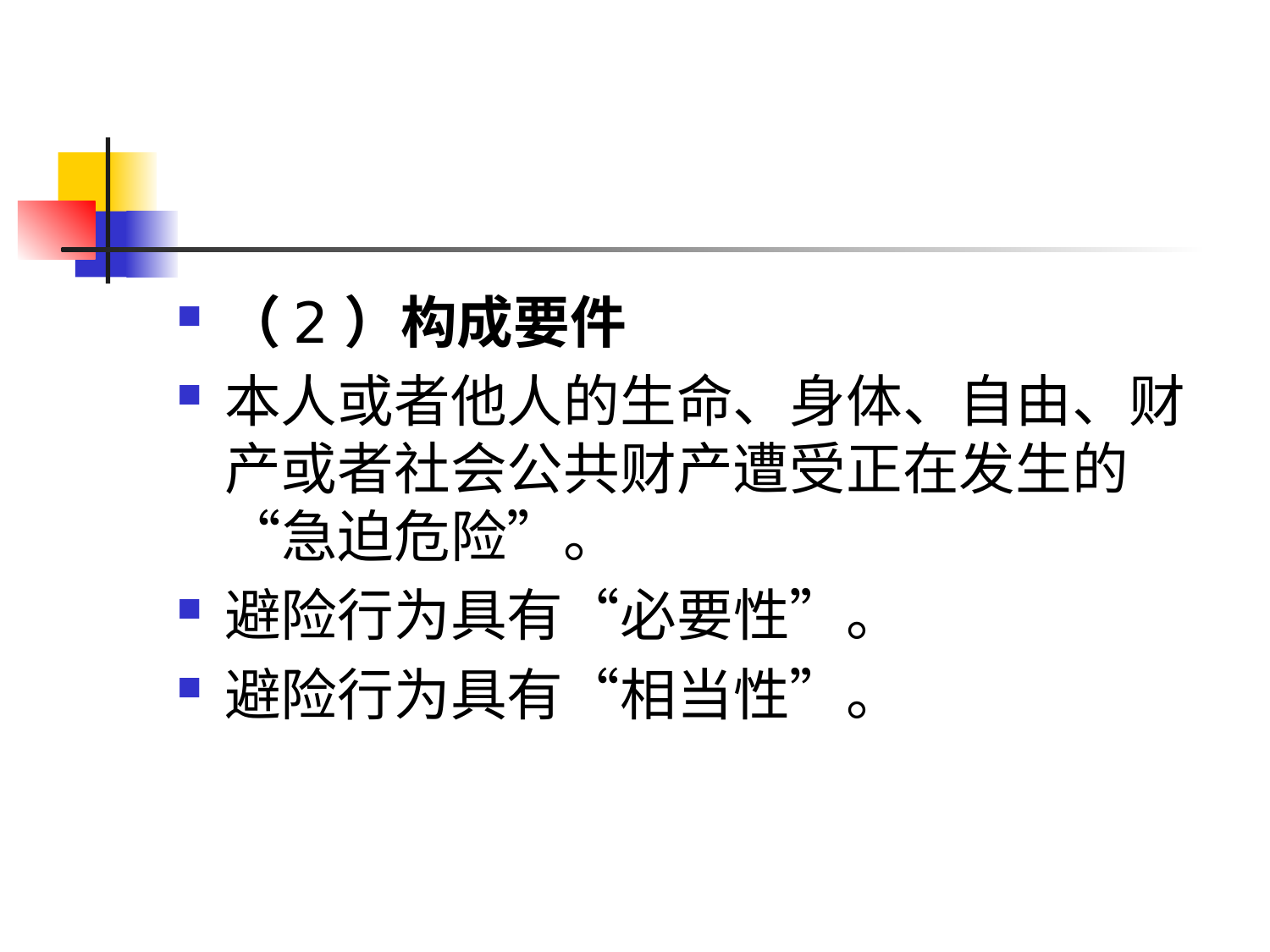

#
（2）构成要件
本人或者他人的生命、身体、自由、财产或者社会公共财产遭受正在发生的“急迫危险”。
避险行为具有“必要性”。
避险行为具有“相当性”。